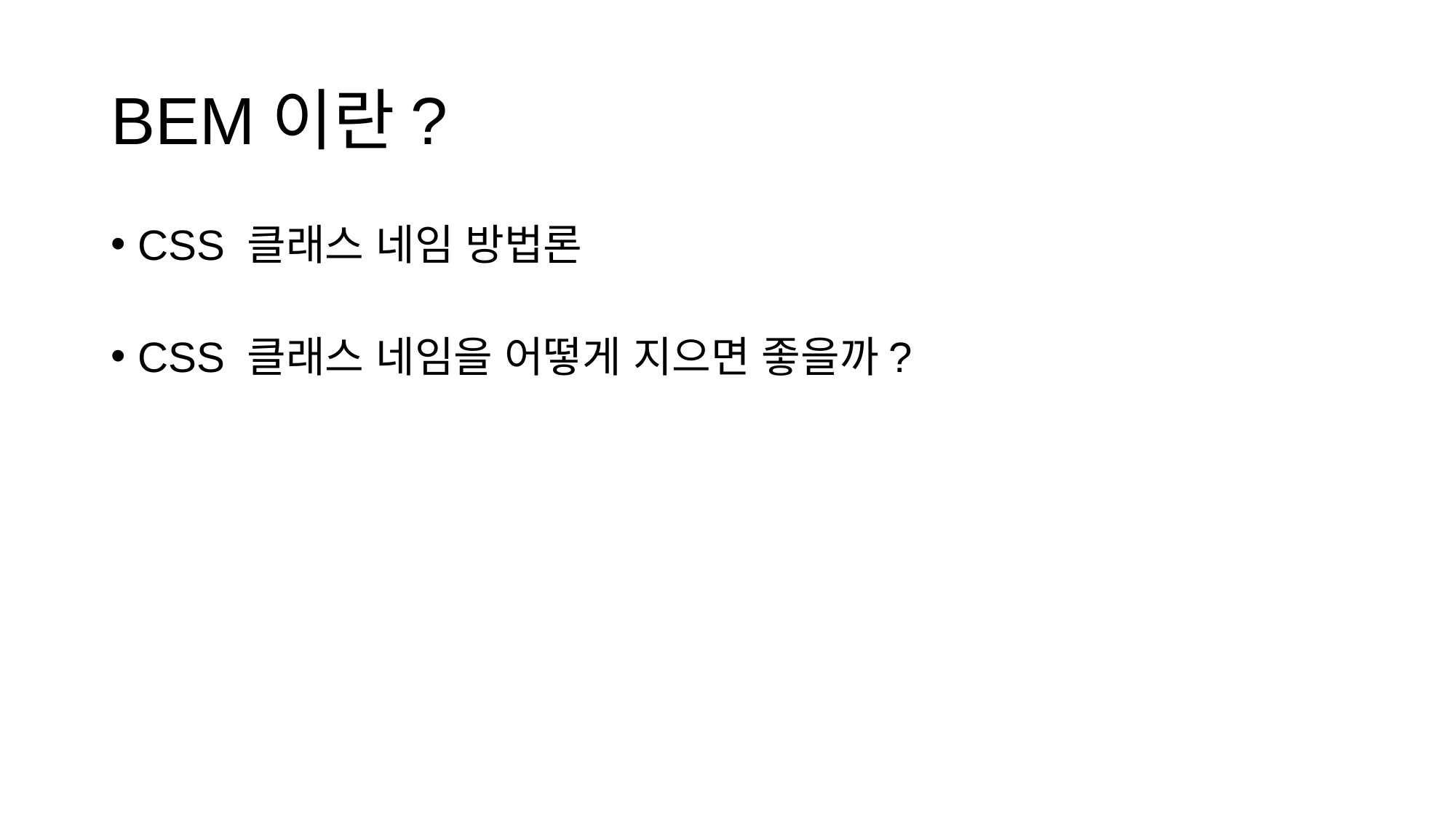

# BEM이란?
CSS 클래스 네임 방법론
CSS 클래스 네임을 어떻게 지으면 좋을까?